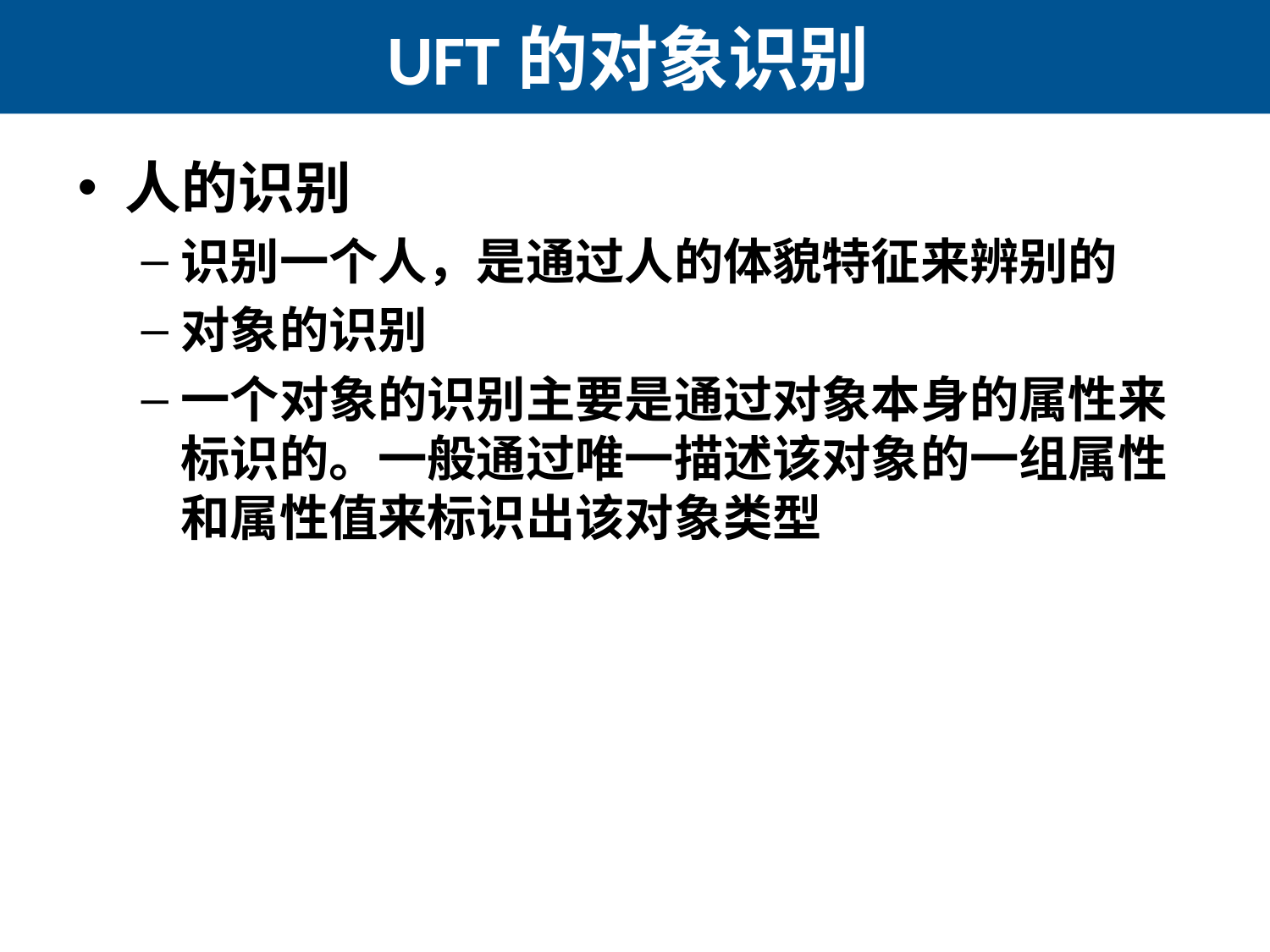

# UFT的对象识别
人的识别
识别一个人，是通过人的体貌特征来辨别的
对象的识别
一个对象的识别主要是通过对象本身的属性来标识的。一般通过唯一描述该对象的一组属性和属性值来标识出该对象类型